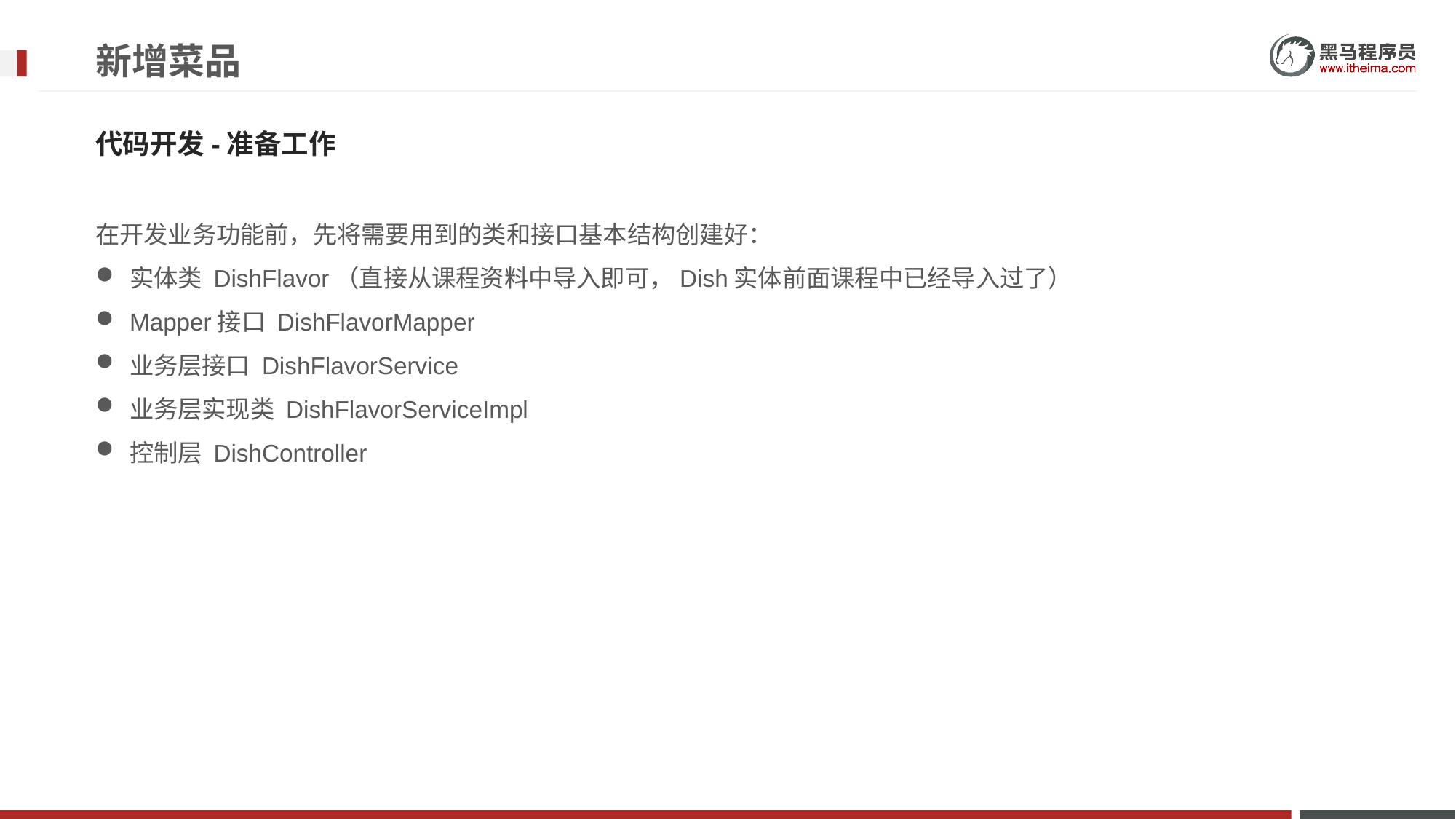

# 新增菜品
代码开发-准备工作
在开发业务功能前，先将需要用到的类和接口基本结构创建好：
实体类 DishFlavor（直接从课程资料中导入即可，Dish实体前面课程中已经导入过了）
Mapper接口 DishFlavorMapper
业务层接口 DishFlavorService
业务层实现类 DishFlavorServiceImpl
控制层 DishController